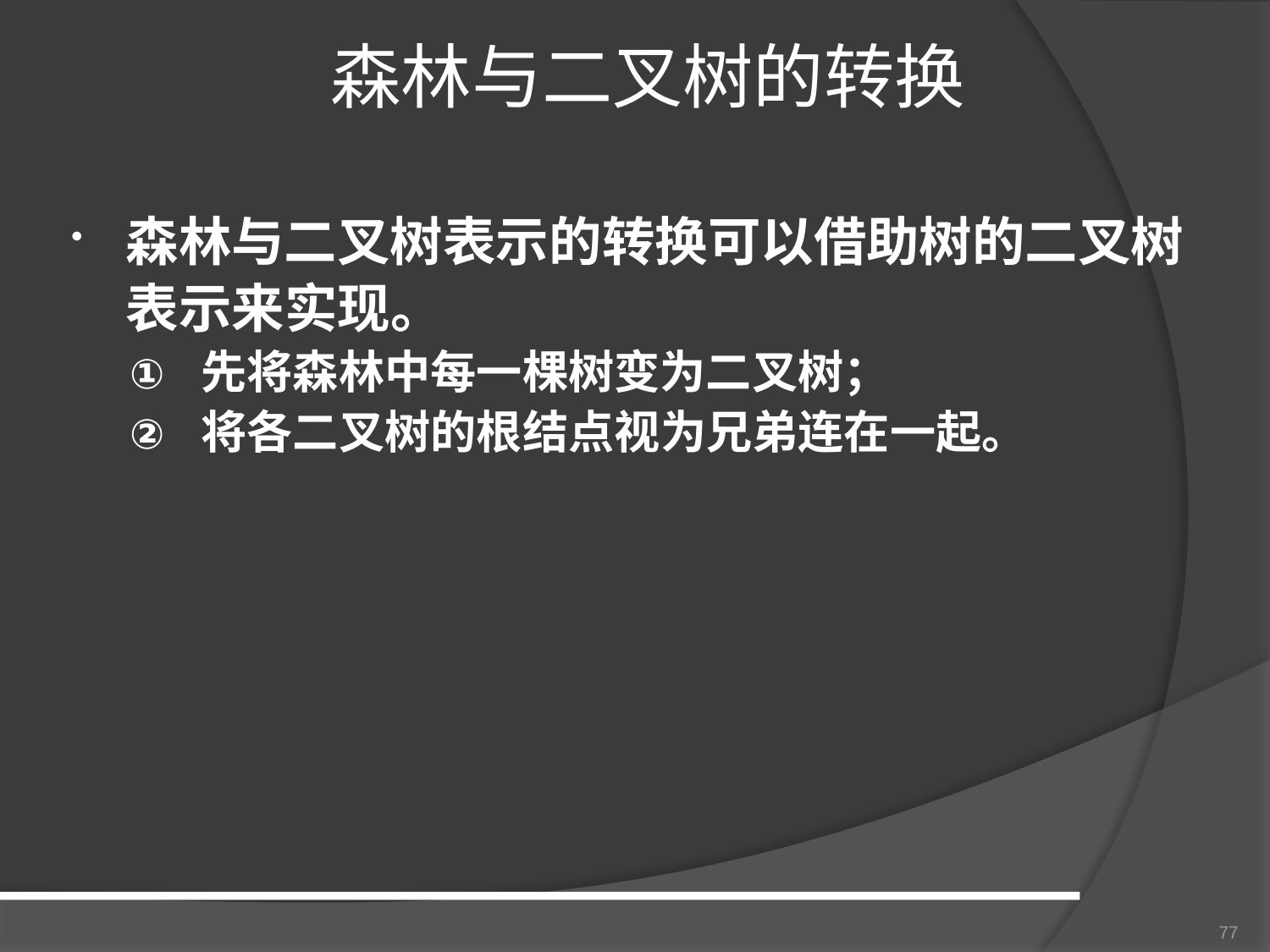

# 森林与二叉树的转换

森林与二叉树表示的转换可以借助树的二叉树表示来实现。
先将森林中每一棵树变为二叉树；
将各二叉树的根结点视为兄弟连在一起。
77